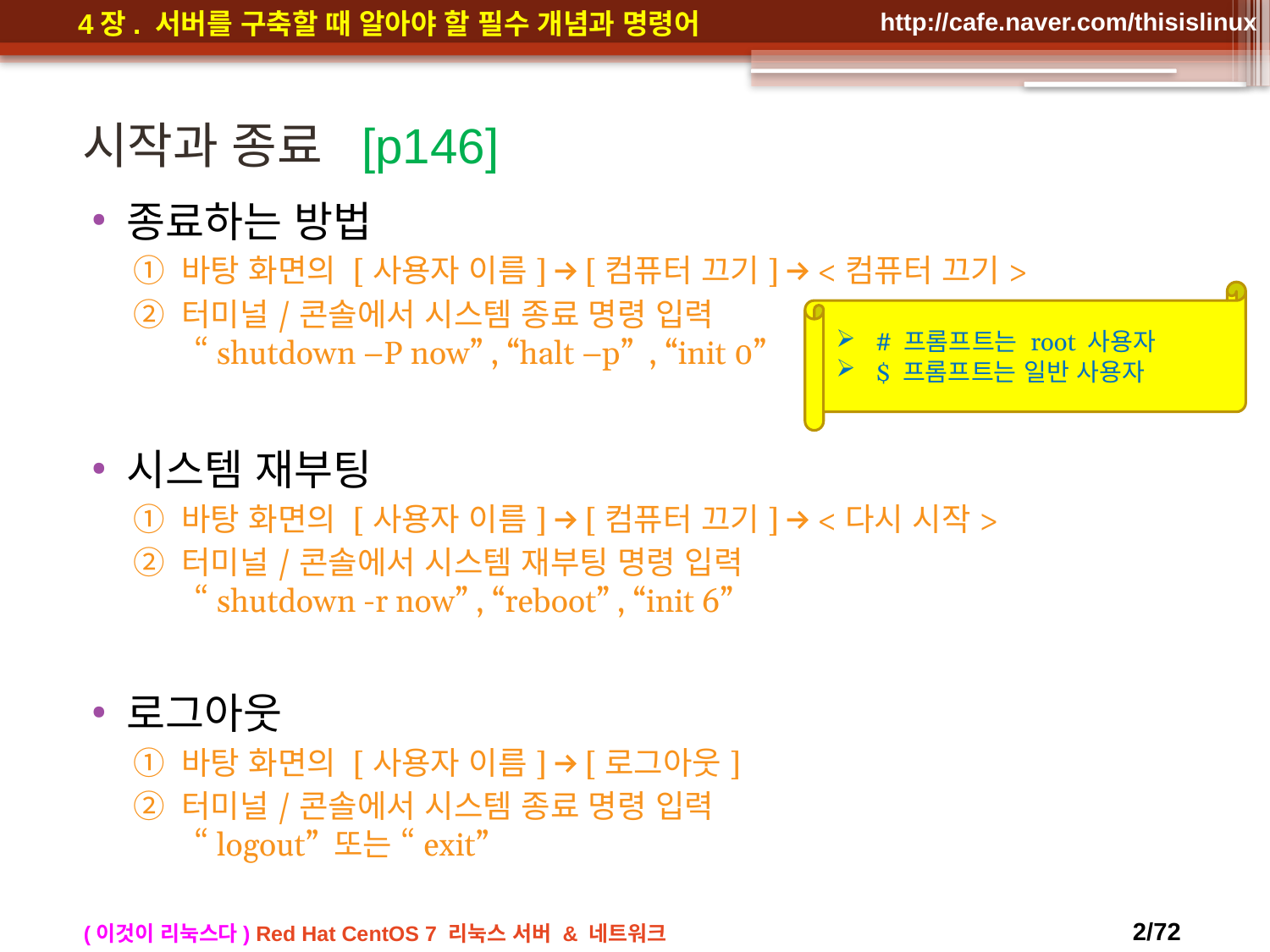

# 시작과 종료  [p146]
종료하는 방법
① 바탕 화면의 [사용자 이름] → [컴퓨터 끄기] → <컴퓨터 끄기>
② 터미널/콘솔에서 시스템 종료 명령 입력
   “shutdown –P now” , “halt –p”  , “init 0”

시스템 재부팅
① 바탕 화면의 [사용자 이름] → [컴퓨터 끄기] → <다시 시작>
② 터미널/콘솔에서 시스템 재부팅 명령 입력
   “shutdown -r now” , “reboot” , “init 6”

로그아웃
① 바탕 화면의 [사용자 이름] → [로그아웃]
② 터미널/콘솔에서 시스템 종료 명령 입력
   “logout” 또는 “exit”
# 프롬프트는 root 사용자
$ 프롬프트는 일반 사용자